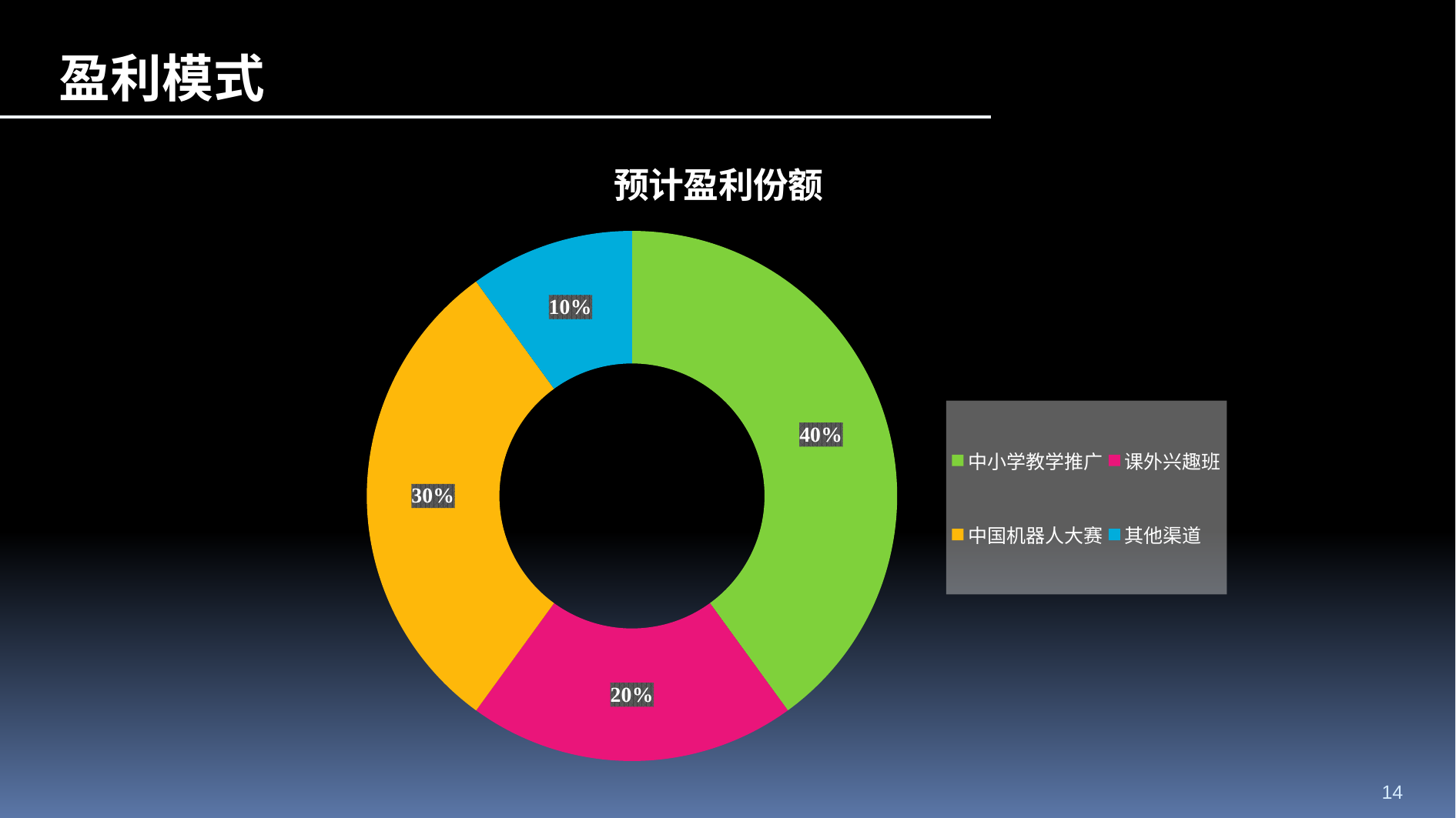

盈利模式

### Chart:

| Category | 预计盈利份额 |
|---|---|
| 中小学教学推广 | 4.0 |
| 课外兴趣班 | 2.0 |
| 中国机器人大赛 | 3.0 |
| 其他渠道 | 1.0 |
14